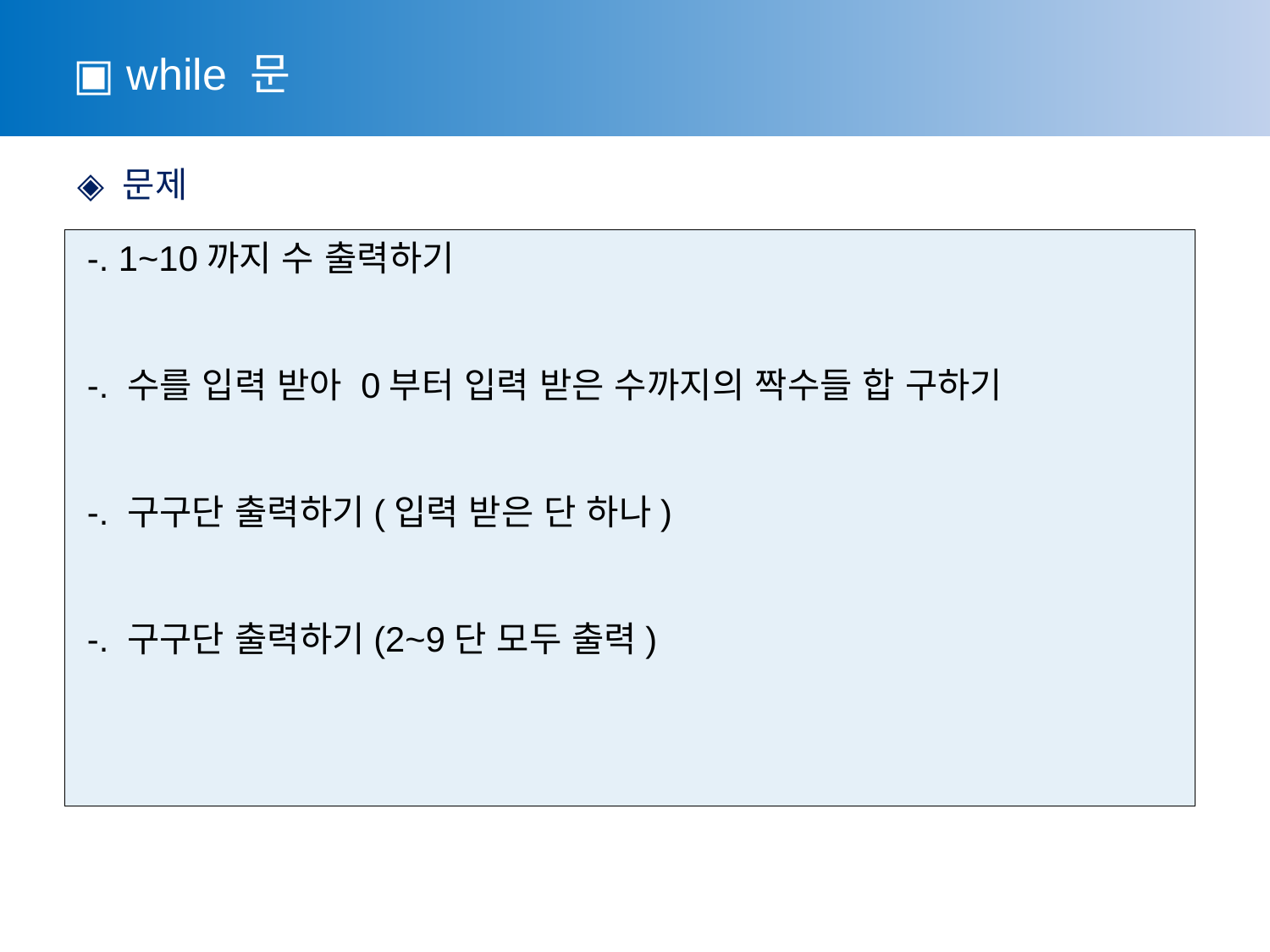

▣ while 문
 ◈ 문제
 -. 1~10까지 수 출력하기

 -. 수를 입력 받아 0부터 입력 받은 수까지의 짝수들 합 구하기

 -. 구구단 출력하기(입력 받은 단 하나)

 -. 구구단 출력하기(2~9단 모두 출력)